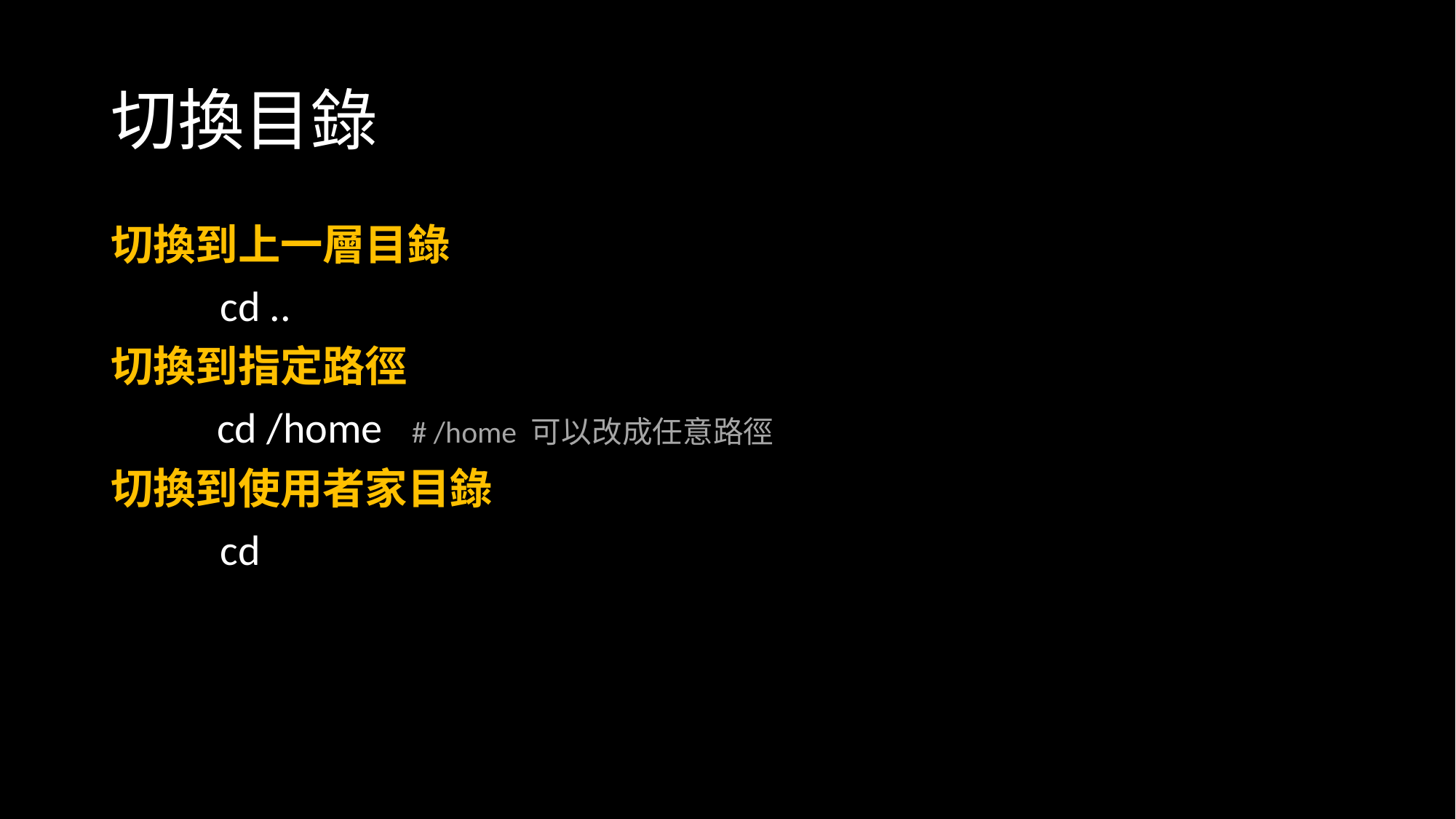

# 切換目錄
切換到上一層目錄
	cd ..
切換到指定路徑
           cd /home   # /home 可以改成任意路徑
切換到使用者家目錄
	cd